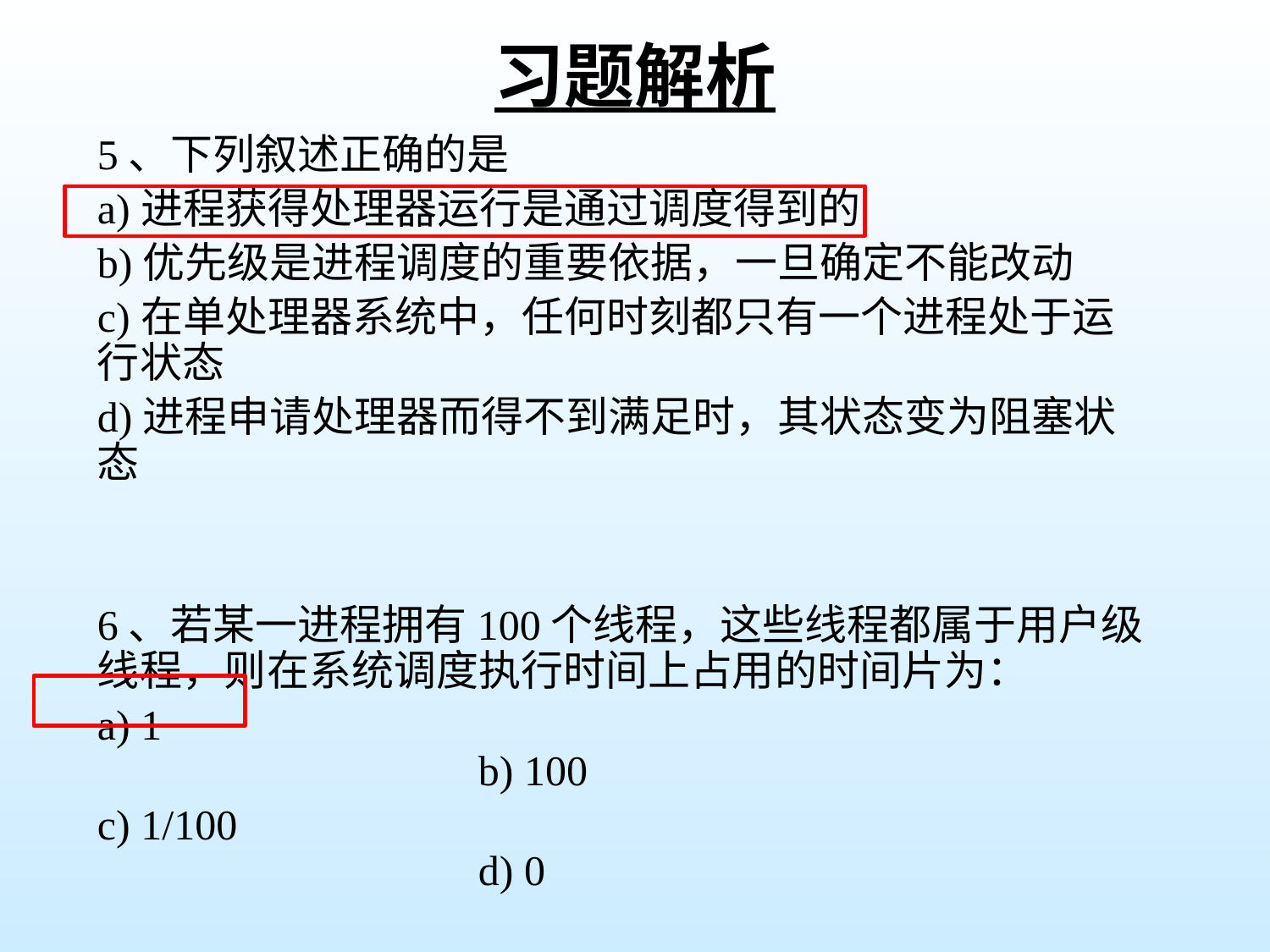

# 习题解析
5、下列叙述正确的是
a)进程获得处理器运行是通过调度得到的
b)优先级是进程调度的重要依据，一旦确定不能改动
c)在单处理器系统中，任何时刻都只有一个进程处于运行状态
d)进程申请处理器而得不到满足时，其状态变为阻塞状态

6、若某一进程拥有100个线程，这些线程都属于用户级线程，则在系统调度执行时间上占用的时间片为：
a) 1											b) 100
c) 1/100										d) 0